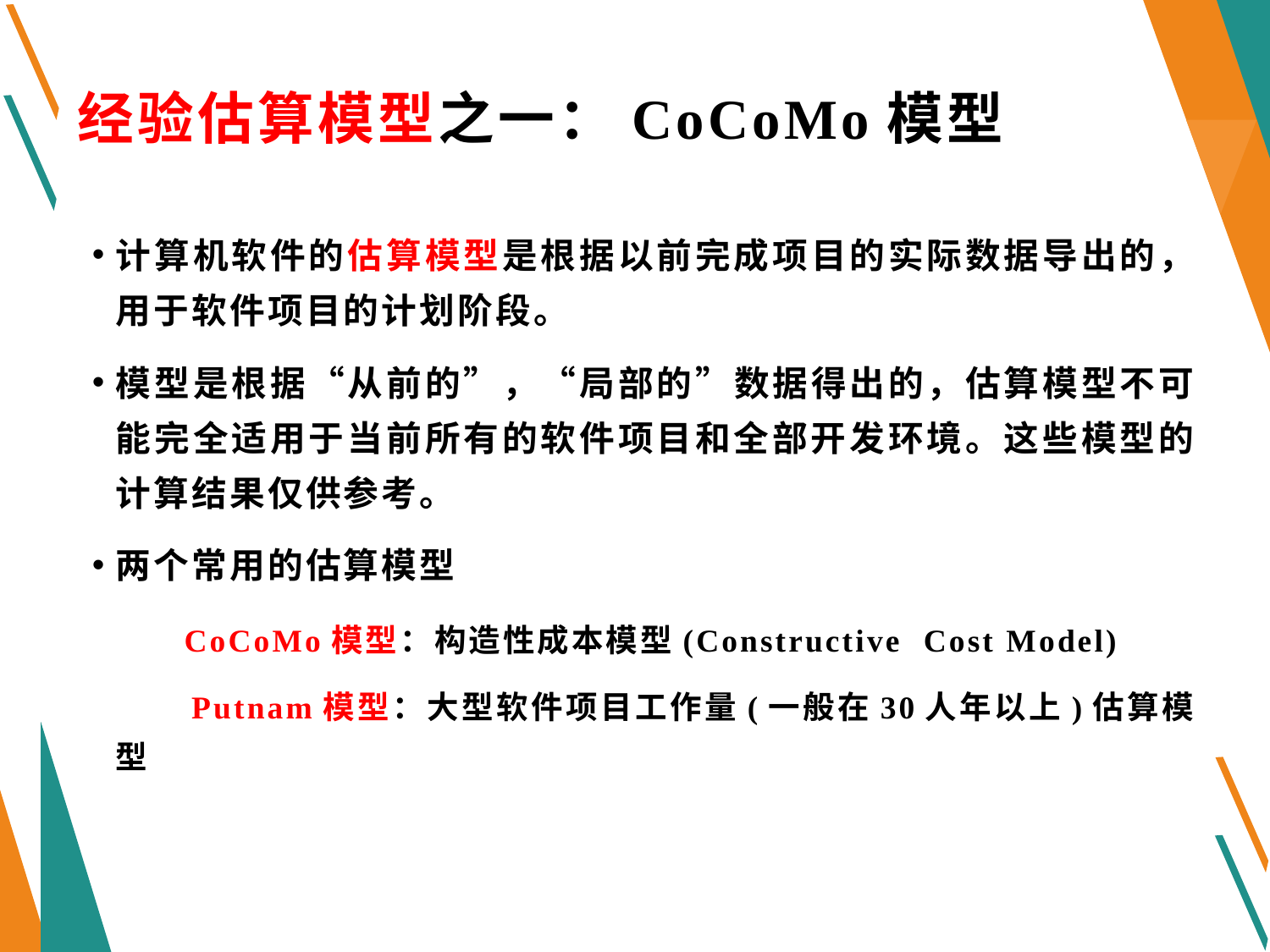

# 经验估算模型之一：CoCoMo模型
计算机软件的估算模型是根据以前完成项目的实际数据导出的，用于软件项目的计划阶段。
模型是根据“从前的”，“局部的”数据得出的，估算模型不可能完全适用于当前所有的软件项目和全部开发环境。这些模型的计算结果仅供参考。
两个常用的估算模型
        CoCoMo模型：构造性成本模型(Constructive  Cost Model)
         Putnam模型：大型软件项目工作量(一般在30人年以上)估算模型